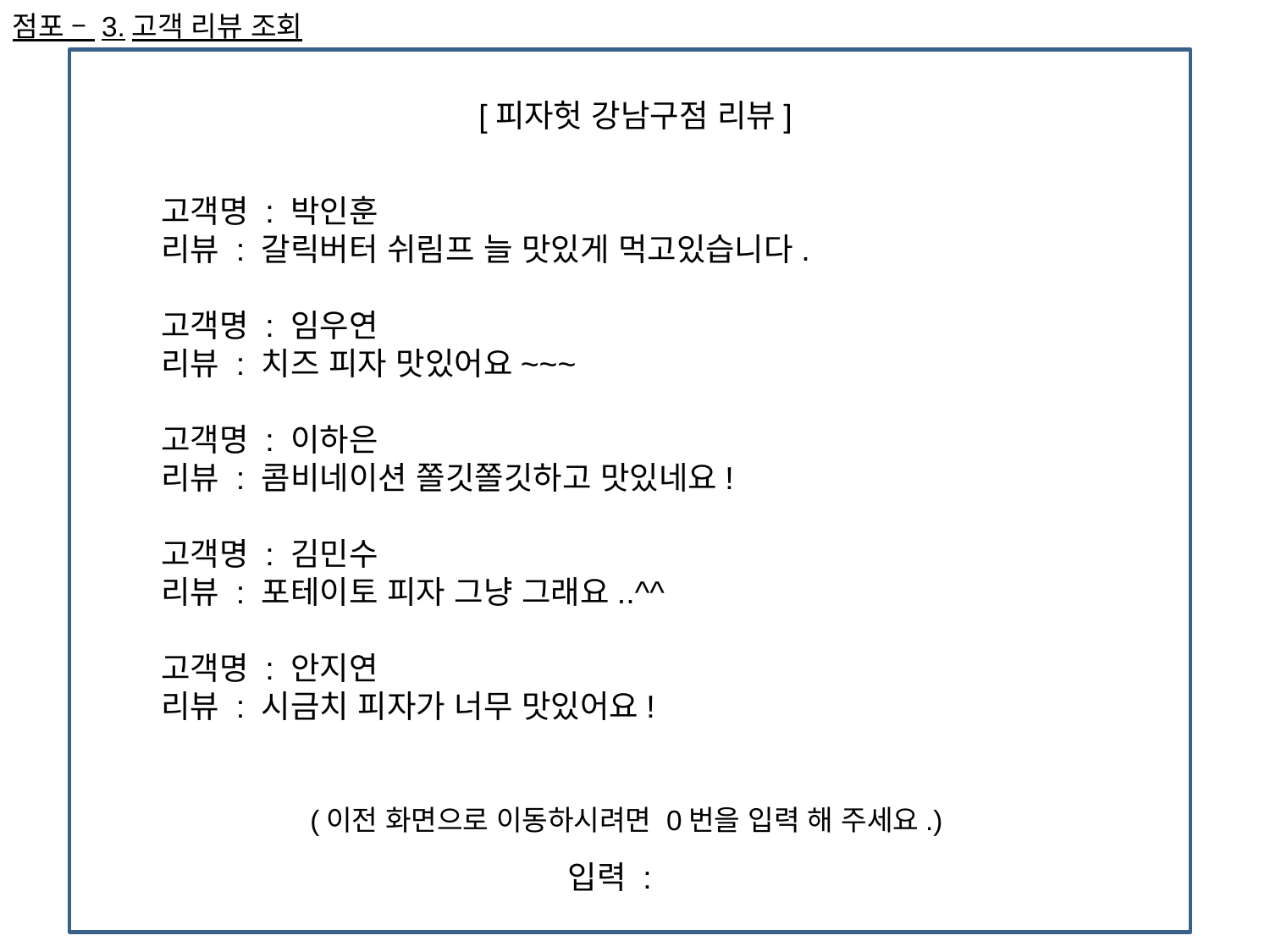

점포 – 3.고객 리뷰 조회

[피자헛 강남구점 리뷰]
고객명 : 박인훈
리뷰 : 갈릭버터 쉬림프 늘 맛있게 먹고있습니다.

고객명 : 임우연
리뷰 : 치즈 피자 맛있어요~~~

고객명 : 이하은
리뷰 : 콤비네이션 쫄깃쫄깃하고 맛있네요!

고객명 : 김민수
리뷰 : 포테이토 피자 그냥 그래요..^^

고객명 : 안지연
리뷰 : 시금치 피자가 너무 맛있어요!

(이전 화면으로 이동하시려면 0번을 입력 해 주세요.)
입력 :